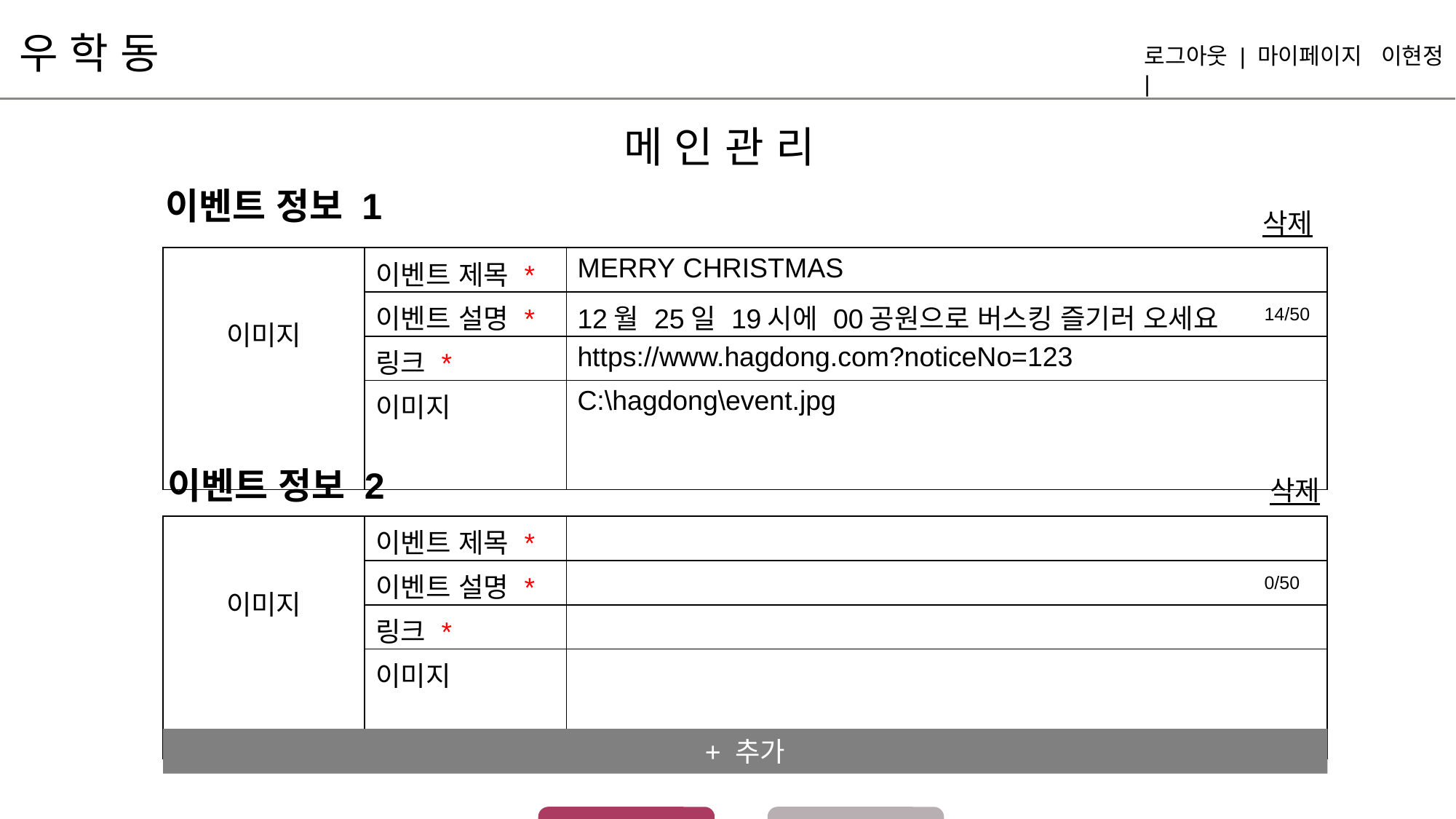

우 학 동
로그아웃 | 마이페이지 |
이현정
메 인 관 리
이벤트 정보 1
삭제
| 이미지 | 이벤트 제목 \* | MERRY CHRISTMAS |
| --- | --- | --- |
|  | 이벤트 설명 \* | 12월 25일 19시에 00공원으로 버스킹 즐기러 오세요 |
|  | 링크 \* | https://www.hagdong.com?noticeNo=123 |
|  | 이미지 | C:\hagdong\event.jpg |
14/50
이벤트 정보 2
삭제
| 이미지 | 이벤트 제목 \* |  |
| --- | --- | --- |
|  | 이벤트 설명 \* |  |
|  | 링크 \* |  |
|  | 이미지 |  |
0/50
+ 추가
수정
취소